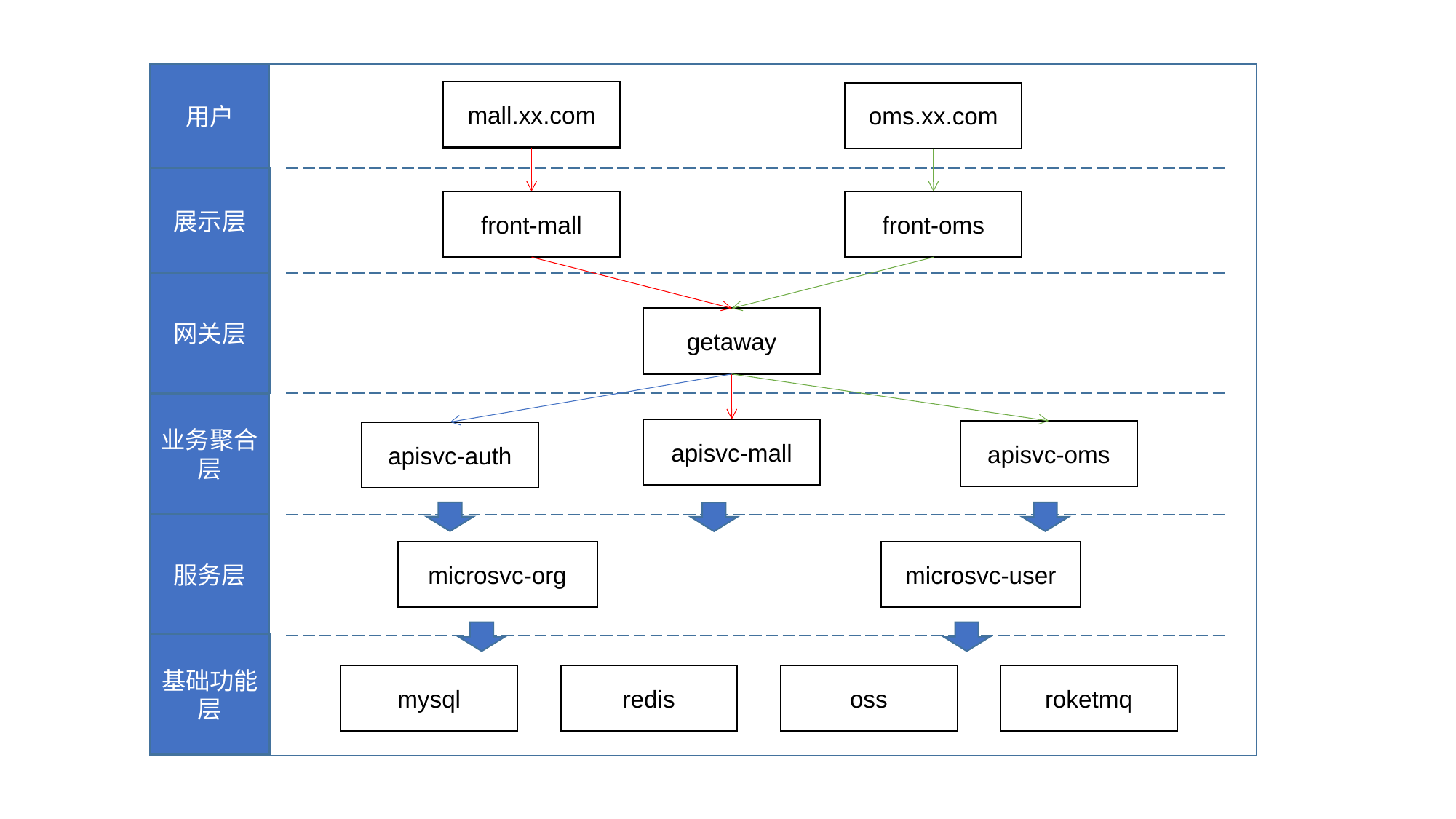

用户
展示层

mall.xx.com
oms.xx.com
展示层
front-mall
front-oms
网关层
getaway
业务聚合层
apisvc-mall
apisvc-oms
apisvc-auth

服务层
microsvc-org
microsvc-user

基础功能层
mysql
redis
oss
roketmq